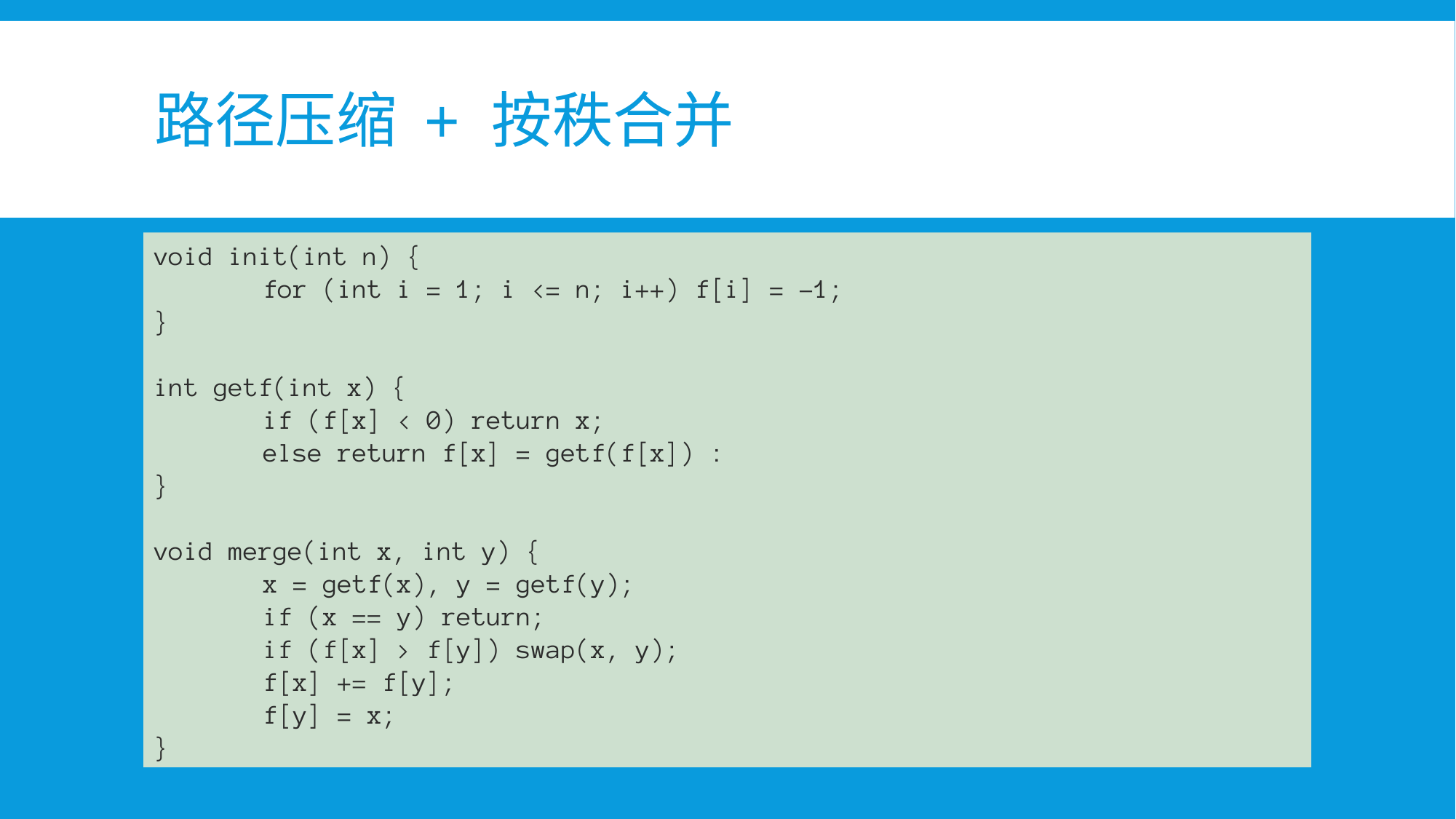

# 路径压缩 + 按秩合并
void init(int n) {
	for (int i = 1; i <= n; i++) f[i] = -1;
}

int getf(int x) {
	if (f[x] < 0) return x;
	else return f[x] = getf(f[x]) :
}

void merge(int x, int y) {
	x = getf(x), y = getf(y);
	if (x == y) return;
	if (f[x] > f[y]) swap(x, y);
	f[x] += f[y];
	f[y] = x;
}